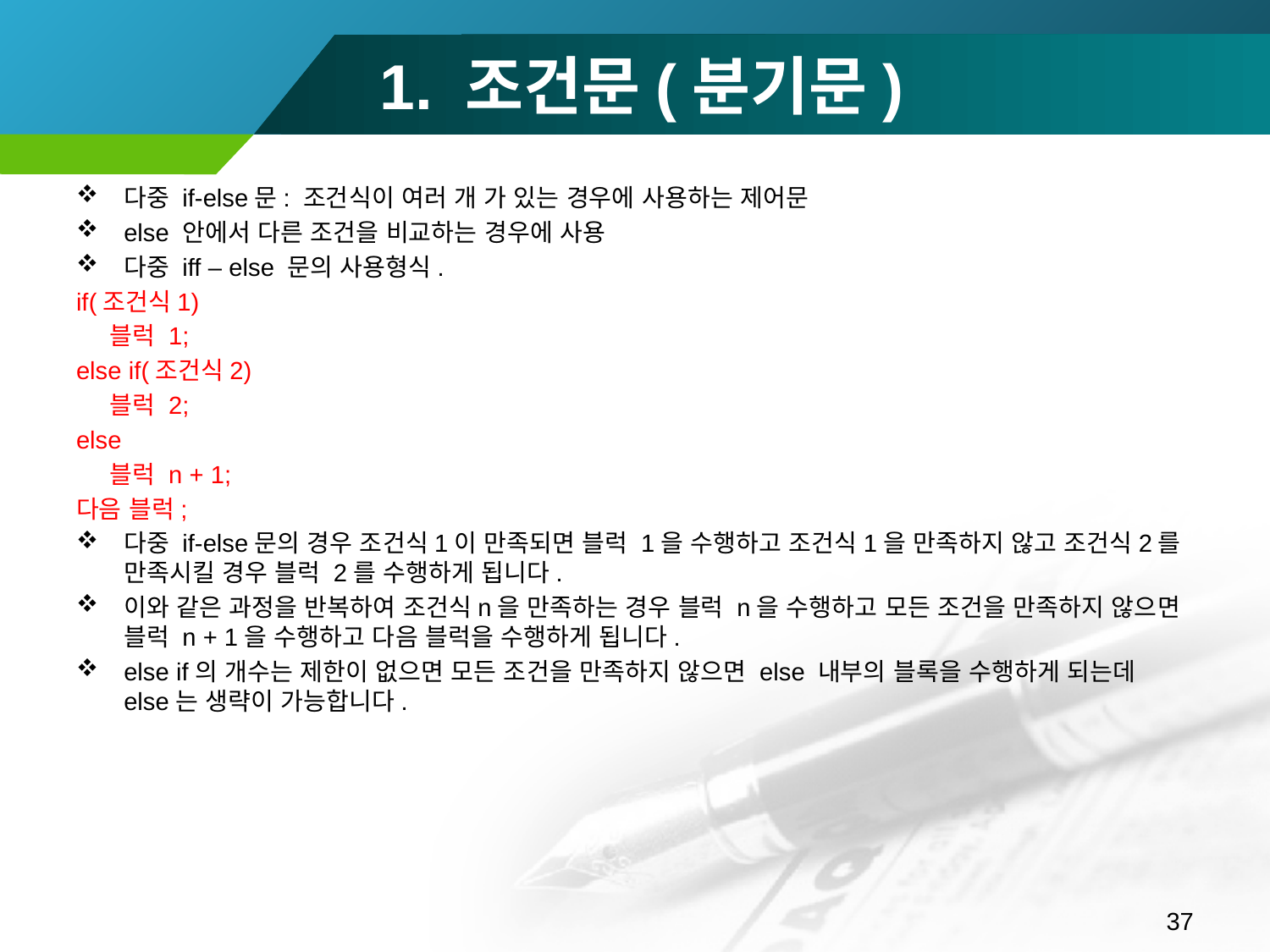

# 1. 조건문(분기문)
다중 if-else문: 조건식이 여러 개 가 있는 경우에 사용하는 제어문
else 안에서 다른 조건을 비교하는 경우에 사용
다중 iff – else 문의 사용형식.
if(조건식1)
    블럭 1;
else if(조건식2)
    블럭 2;
else
    블럭 n + 1;
다음 블럭;
다중 if-else문의 경우 조건식1이 만족되면 블럭 1을 수행하고 조건식1을 만족하지 않고 조건식2를 만족시킬 경우 블럭 2를 수행하게 됩니다.
이와 같은 과정을 반복하여 조건식n을 만족하는 경우 블럭 n을 수행하고 모든 조건을 만족하지 않으면 블럭 n + 1을 수행하고 다음 블럭을 수행하게 됩니다.
else if의 개수는 제한이 없으면 모든 조건을 만족하지 않으면 else 내부의 블록을 수행하게 되는데 else는 생략이 가능합니다.
37